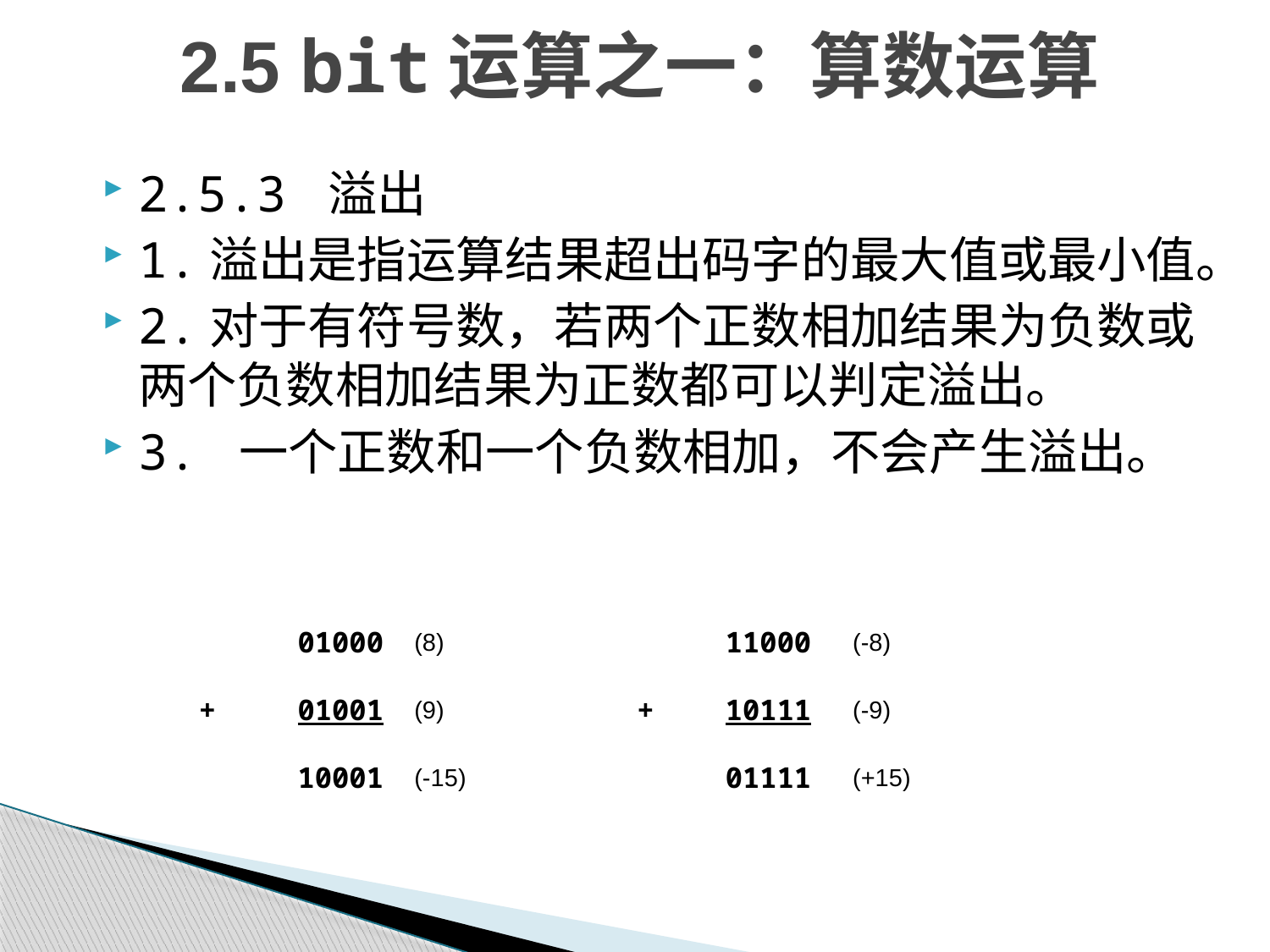

# 2.5 bit运算之一：算数运算
2.5.3 溢出
1.溢出是指运算结果超出码字的最大值或最小值。
2.对于有符号数，若两个正数相加结果为负数或两个负数相加结果为正数都可以判定溢出。
3. 一个正数和一个负数相加，不会产生溢出。

		01000	(8)		11000	(-8)
	+	01001	(9)	+	10111	(-9)
		10001	(-15)		01111	(+15)
33